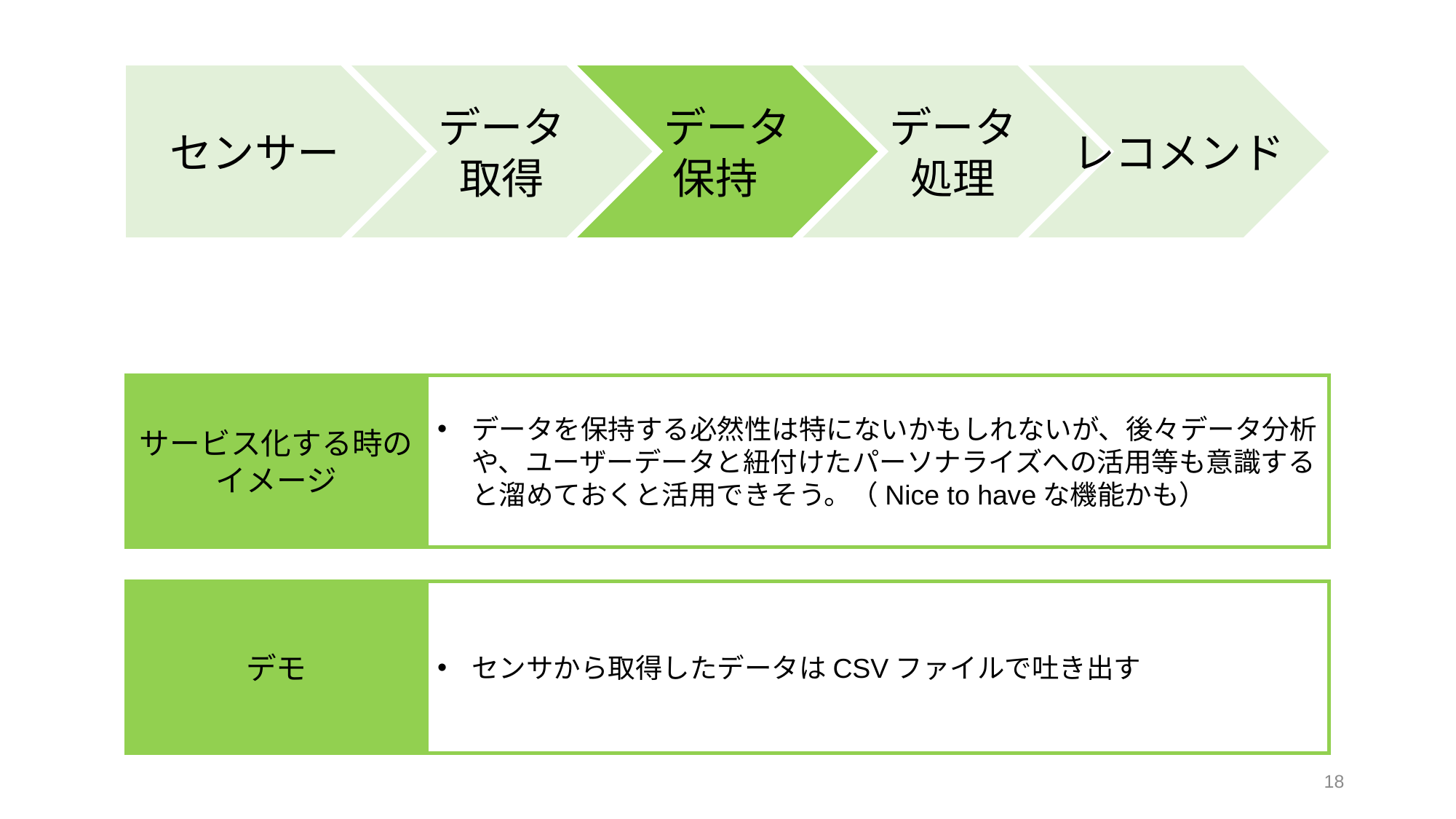

センサー
データ
取得
データ
保持
データ
処理
レコメンド
サービス化する時の
イメージ
データを保持する必然性は特にないかもしれないが、後々データ分析や、ユーザーデータと紐付けたパーソナライズへの活用等も意識すると溜めておくと活用できそう。（Nice to haveな機能かも）
デモ
センサから取得したデータはCSVファイルで吐き出す
18